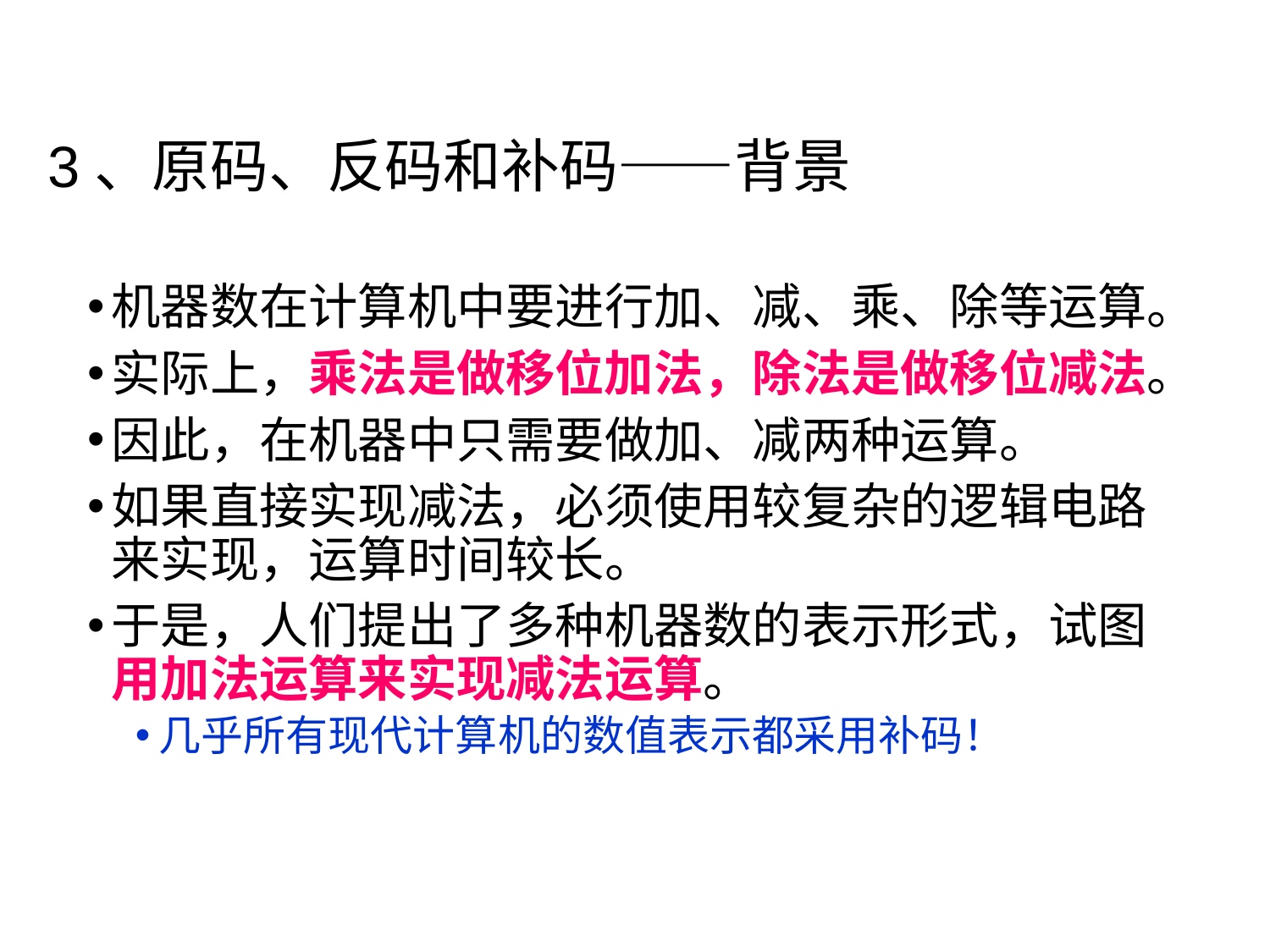

# 3、原码、反码和补码——背景
机器数在计算机中要进行加、减、乘、除等运算。
实际上，乘法是做移位加法，除法是做移位减法。
因此，在机器中只需要做加、减两种运算。
如果直接实现减法，必须使用较复杂的逻辑电路来实现，运算时间较长。
于是，人们提出了多种机器数的表示形式，试图用加法运算来实现减法运算。
几乎所有现代计算机的数值表示都采用补码！